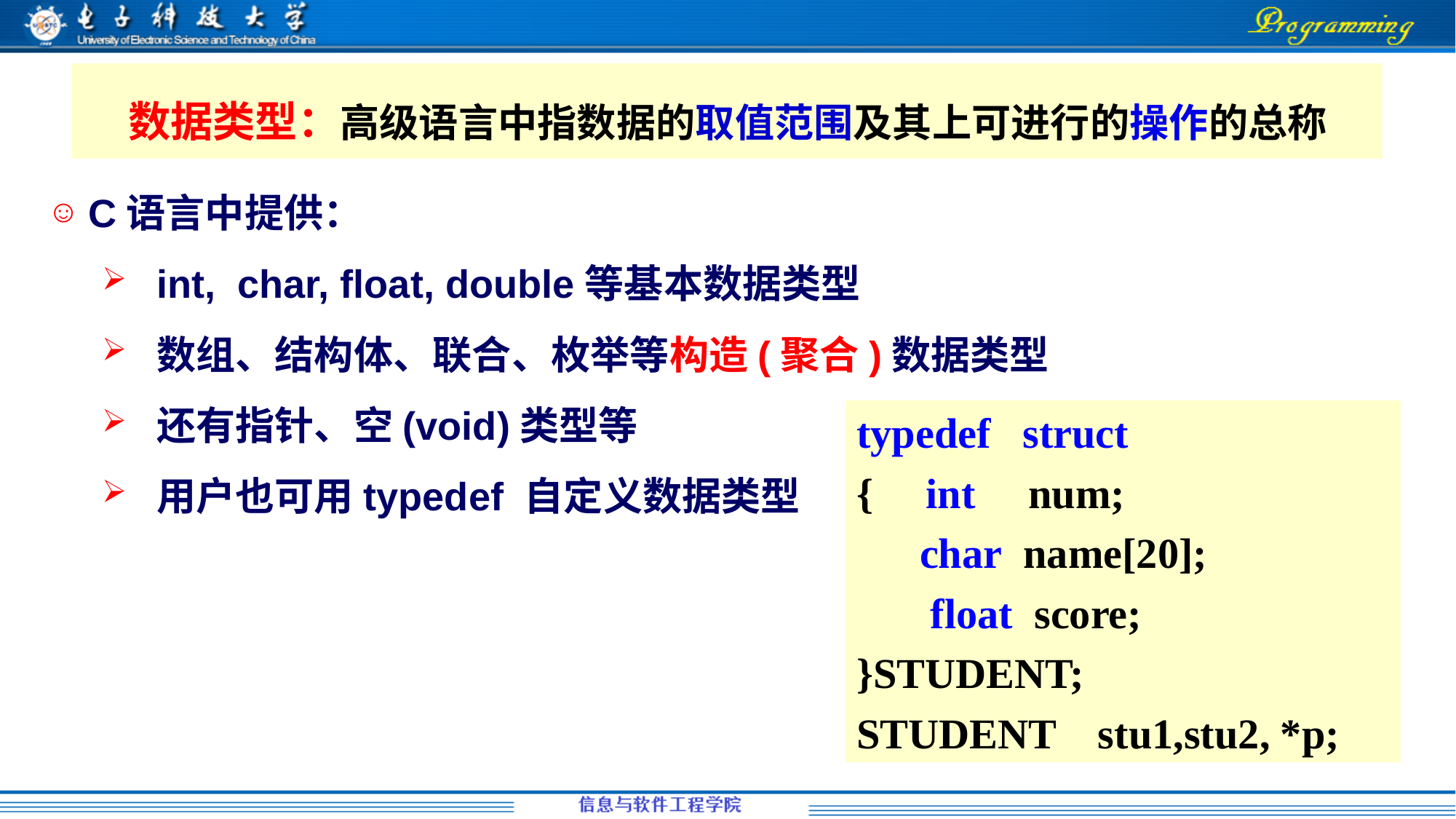

数据类型：高级语言中指数据的取值范围及其上可进行的操作的总称
C语言中提供：
int,  char, float, double等基本数据类型
数组、结构体、联合、枚举等构造(聚合)数据类型
还有指针、空(void)类型等
用户也可用typedef 自定义数据类型
typedef   struct
{     int     num;
      char  name[20];
       float  score;
}STUDENT;
STUDENT    stu1,stu2, *p;